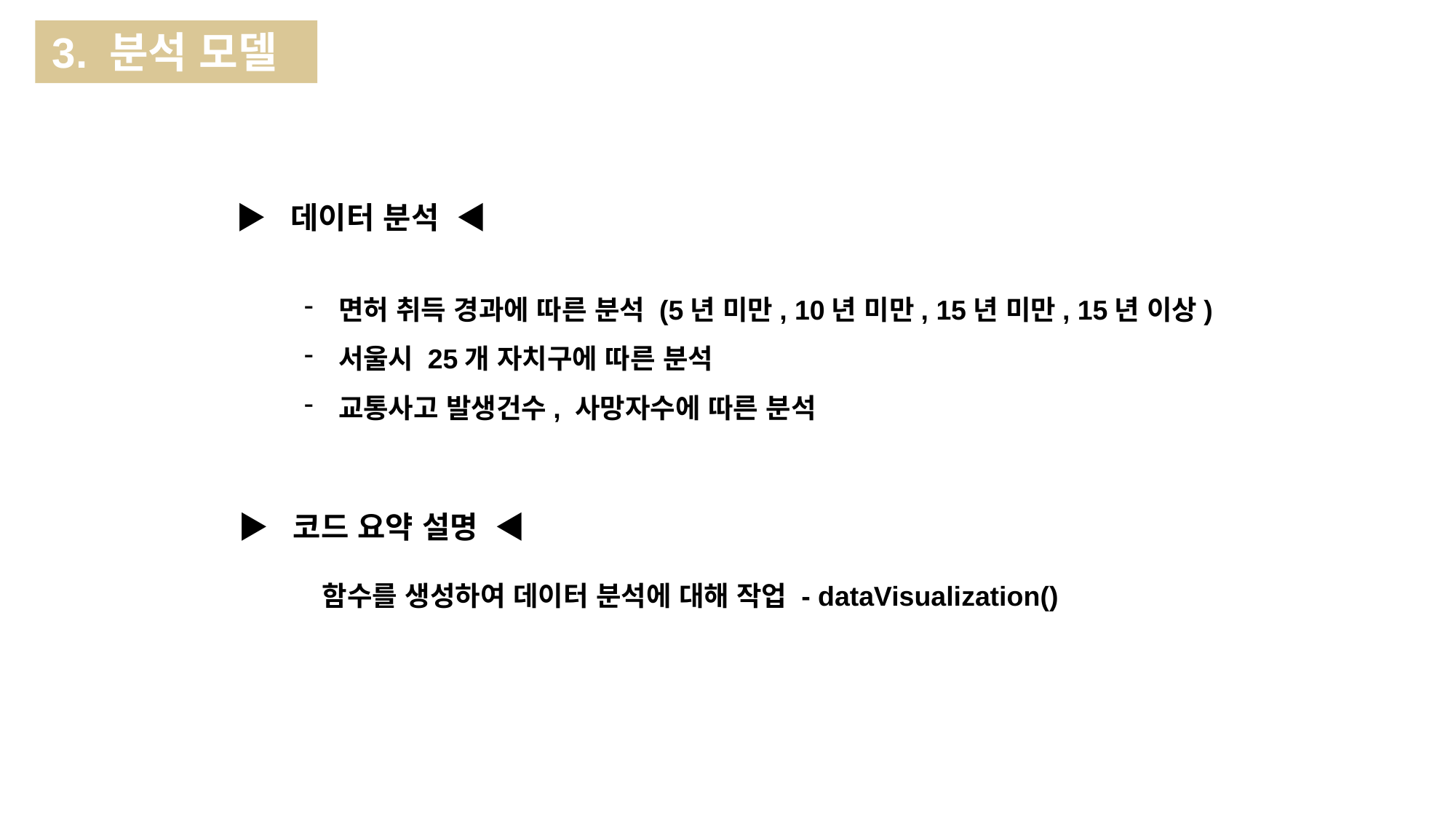

3. 분석 모델

▶  데이터 분석  ◀
면허 취득 경과에 따른 분석 (5년 미만, 10년 미만, 15년 미만, 15년 이상)
서울시 25개 자치구에 따른 분석
교통사고 발생건수, 사망자수에 따른 분석
▶  코드 요약 설명  ◀
함수를 생성하여 데이터 분석에 대해 작업 - dataVisualization()